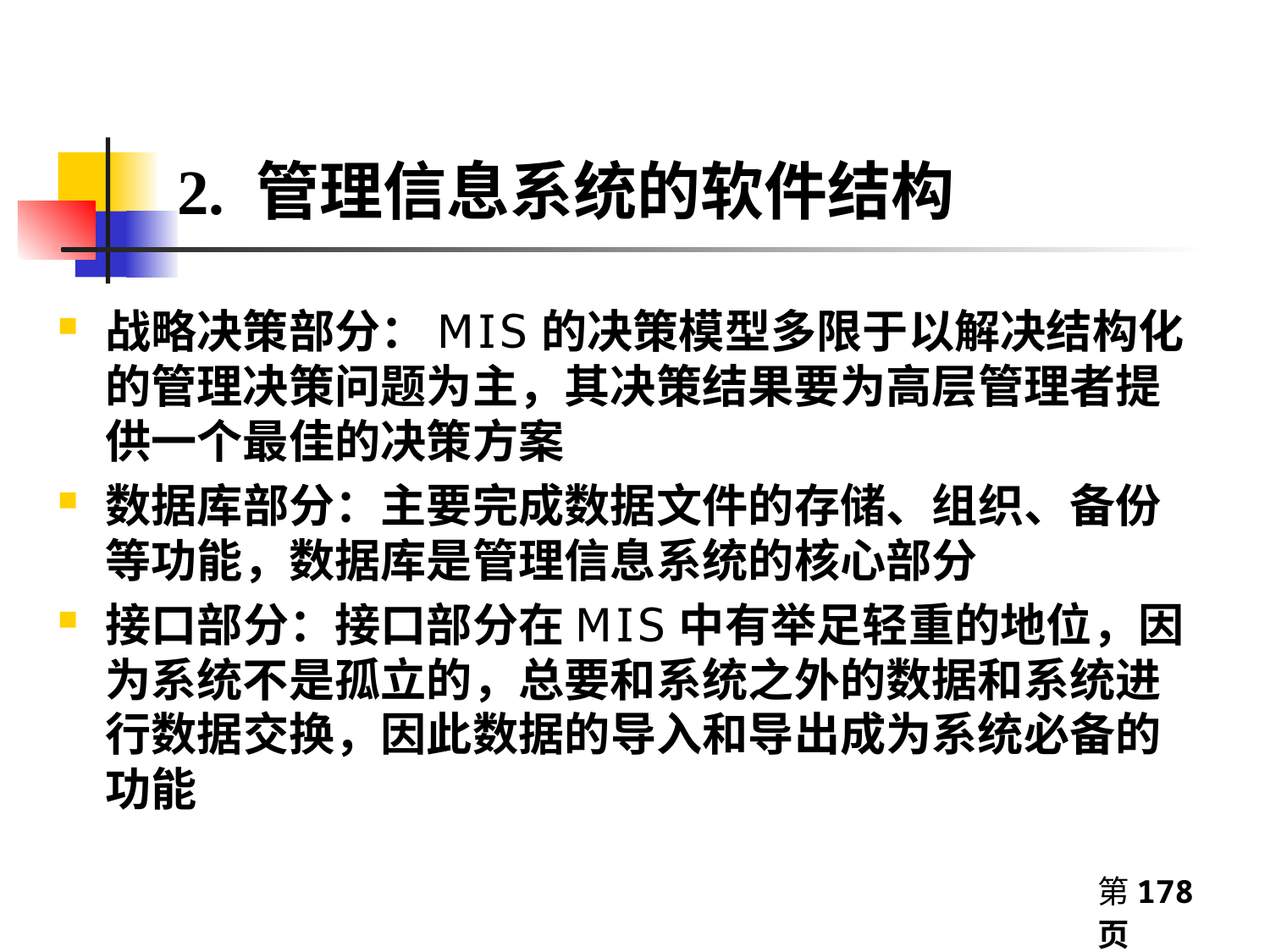

2. 管理信息系统的软件结构
战略决策部分：MIS的决策模型多限于以解决结构化的管理决策问题为主，其决策结果要为高层管理者提供一个最佳的决策方案
数据库部分：主要完成数据文件的存储、组织、备份等功能，数据库是管理信息系统的核心部分
接口部分：接口部分在MIS中有举足轻重的地位，因为系统不是孤立的，总要和系统之外的数据和系统进行数据交换，因此数据的导入和导出成为系统必备的功能